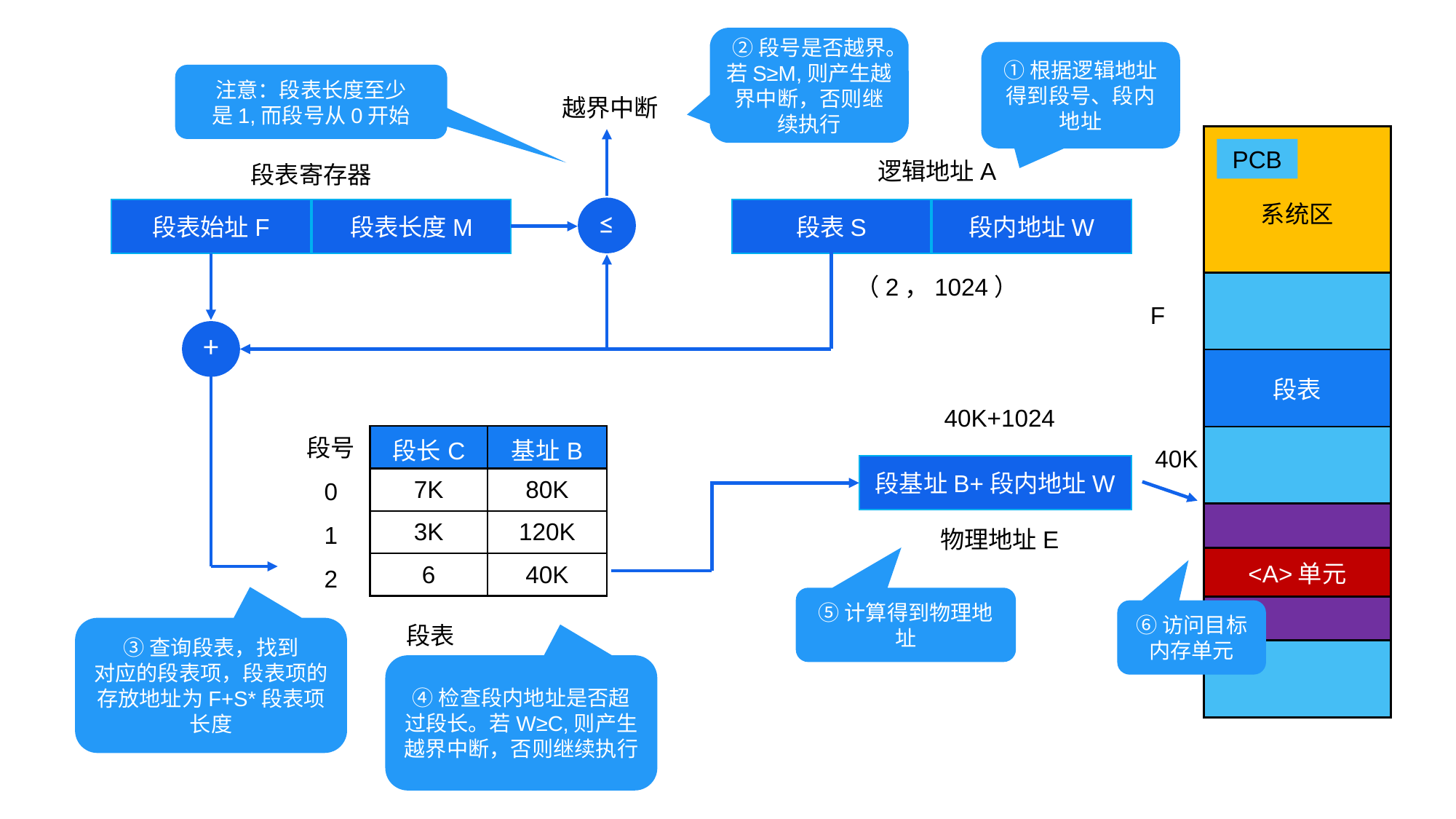

②段号是否越界。若S≥M,则产生越界中断，否则继续执行
①根据逻辑地址得到段号、段内地址
注意：段表长度至少
是1,而段号从0开始
越界中断
| 系统区 |
| --- |
|  |
| 段表 |
|  |
|  |
| <A>单元 |
|  |
|  |
PCB
逻辑地址A
段表寄存器
≤
段表始址F
段表长度M
段表S
段内地址W
（2，1024）
F
+
40K+1024
段号
0
1
2
| 段长C | 基址B |
| --- | --- |
| 7K | 80K |
| 3K | 120K |
| 6 | 40K |
40K
段基址B+段内地址W
物理地址E
⑤计算得到物理地址
段表
⑥访问目标内存单元
③查询段表，找到
对应的段表项，段表项的存放地址为F+S*段表项长度
④检查段内地址是否超过段长。若W≥C,则产生越界中断，否则继续执行